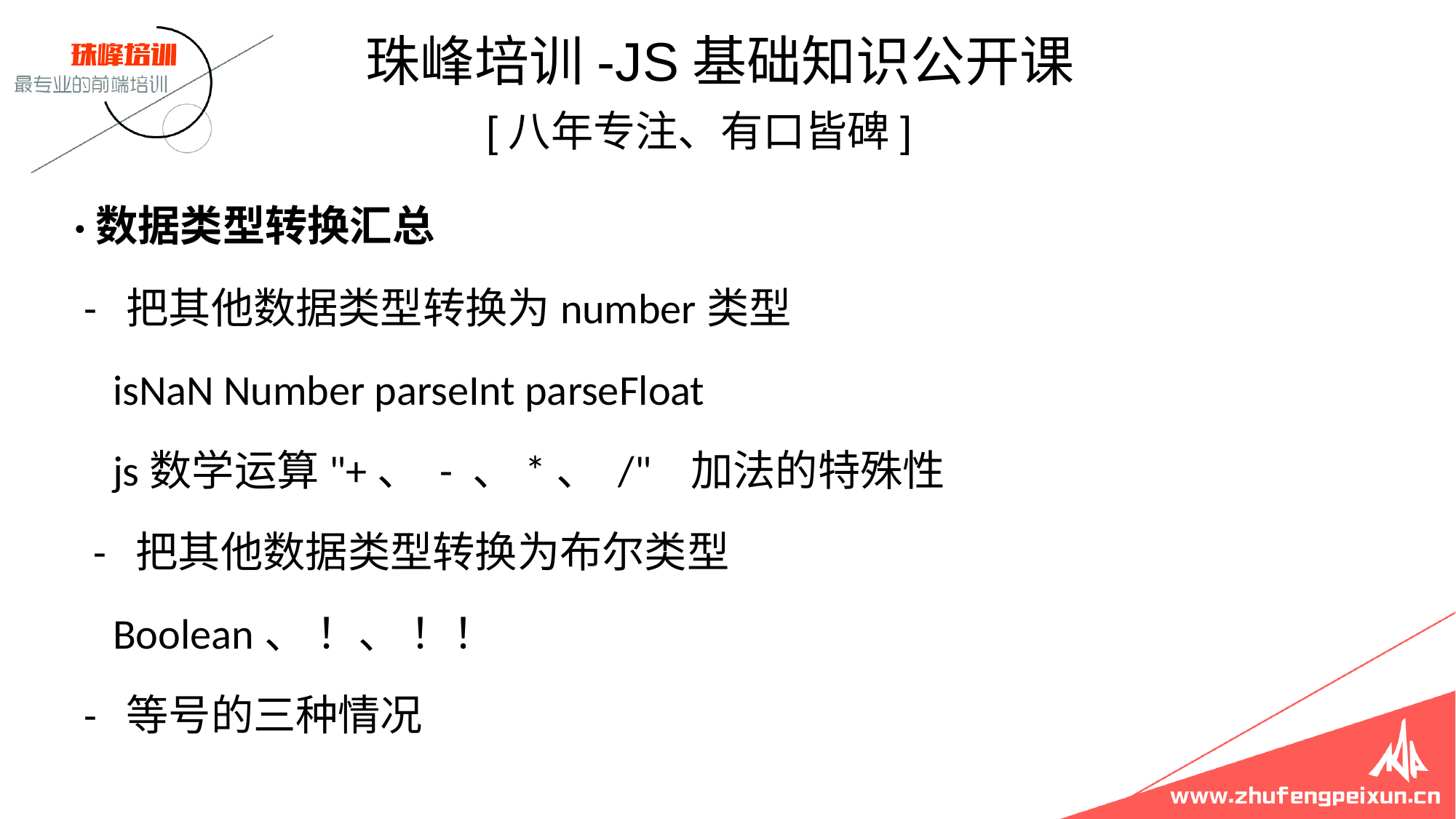

珠峰培训-JS基础知识公开课
        [八年专注、有口皆碑]
 ·数据类型转换汇总
  -  把其他数据类型转换为number类型
     isNaN Number parseInt parseFloat
     js数学运算"+、 - 、*、 /"   加法的特殊性
   -  把其他数据类型转换为布尔类型
     Boolean、 ！、 ！！
  -  等号的三种情况